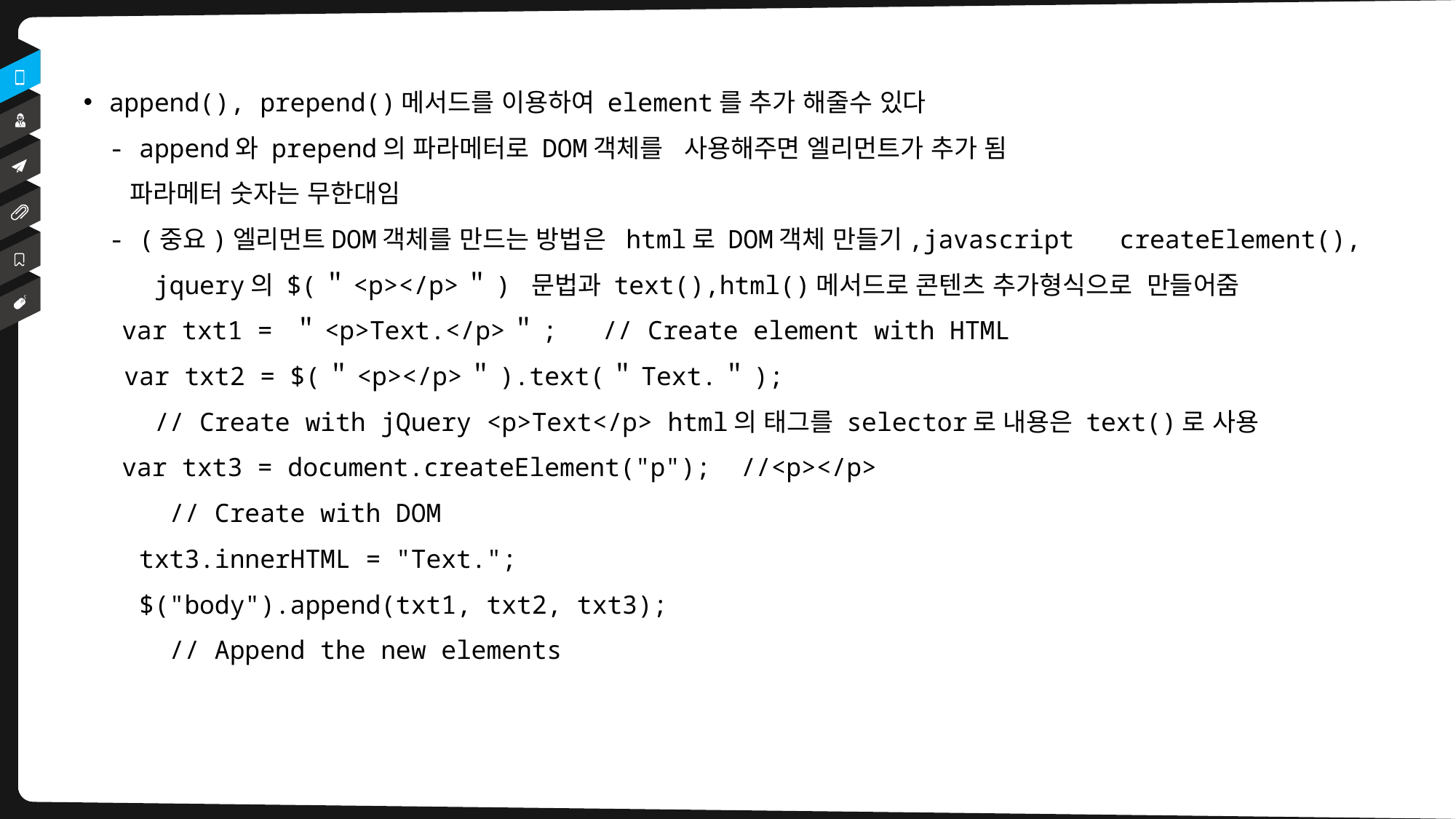

append(), prepend()메서드를 이용하여 element를 추가 해줄수 있다
- append와 prepend의 파라메터로 DOM객체를   사용해주면 엘리먼트가 추가 됨
   파라메터 숫자는 무한대임
- (중요)엘리먼트DOM객체를 만드는 방법은  html로 DOM객체 만들기,javascript   createElement(),
   jquery의 $(＂<p></p>＂) 문법과 text(),html()메서드로 콘텐츠 추가형식으로  만들어줌
 var txt1 = ＂<p>Text.</p>＂;   // Create element with HTML 
 var txt2 = $(＂<p></p>＂).text(＂Text.＂);  
   // Create with jQuery <p>Text</p> html의 태그를 selector로 내용은 text()로 사용
 var txt3 = document.createElement("p");  //<p></p>
    // Create with DOM
  txt3.innerHTML = "Text.";
  $("body").append(txt1, txt2, txt3);      
    // Append the new elements